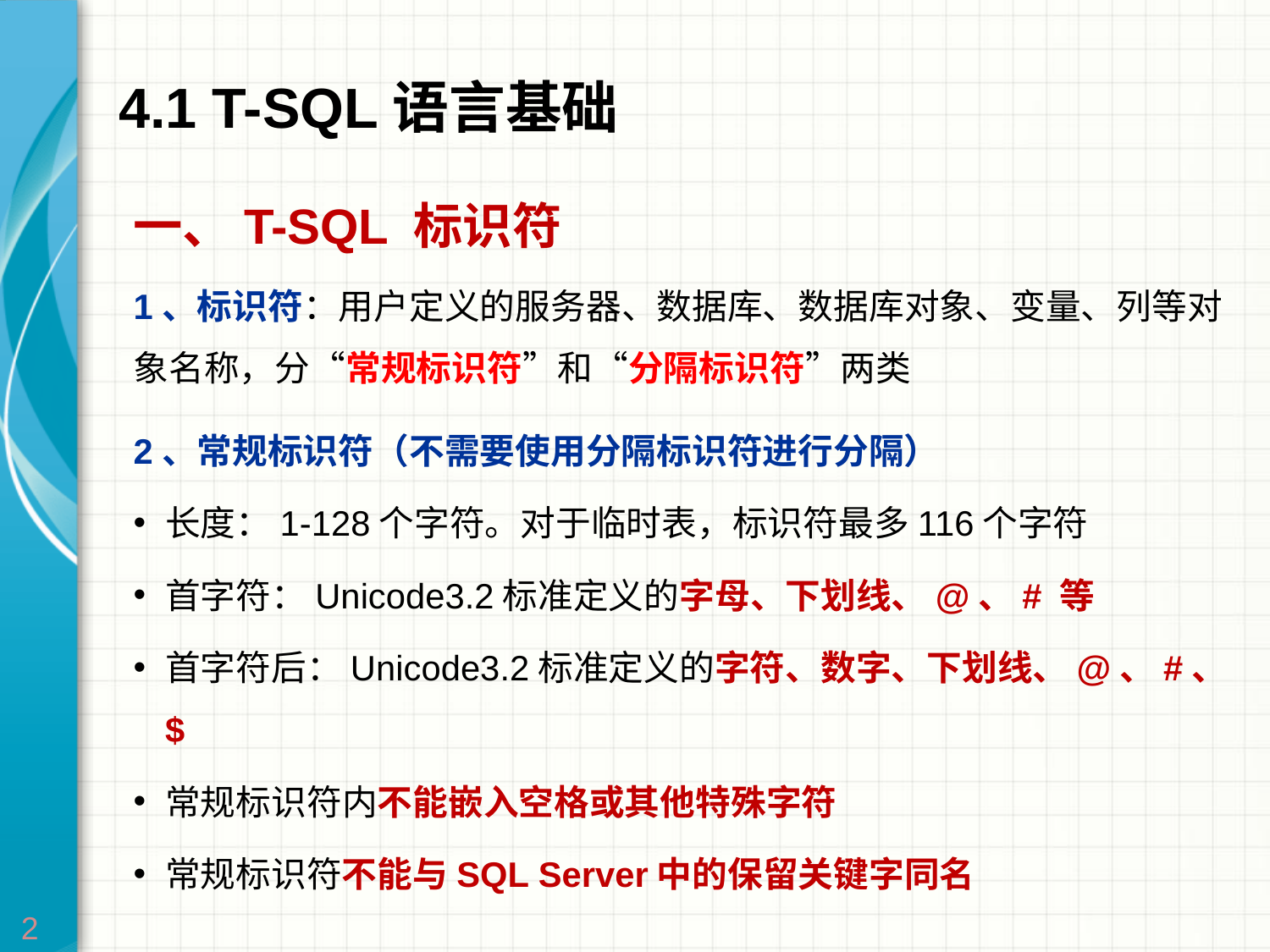

# 4.1 T-SQL语言基础
一、T-SQL 标识符
1、标识符：用户定义的服务器、数据库、数据库对象、变量、列等对象名称，分“常规标识符”和“分隔标识符”两类
2、常规标识符（不需要使用分隔标识符进行分隔）
长度：1-128个字符。对于临时表，标识符最多116个字符
首字符：Unicode3.2标准定义的字母、下划线、@、# 等
首字符后：Unicode3.2标准定义的字符、数字、下划线、@、#、$
常规标识符内不能嵌入空格或其他特殊字符
常规标识符不能与SQL Server中的保留关键字同名
2